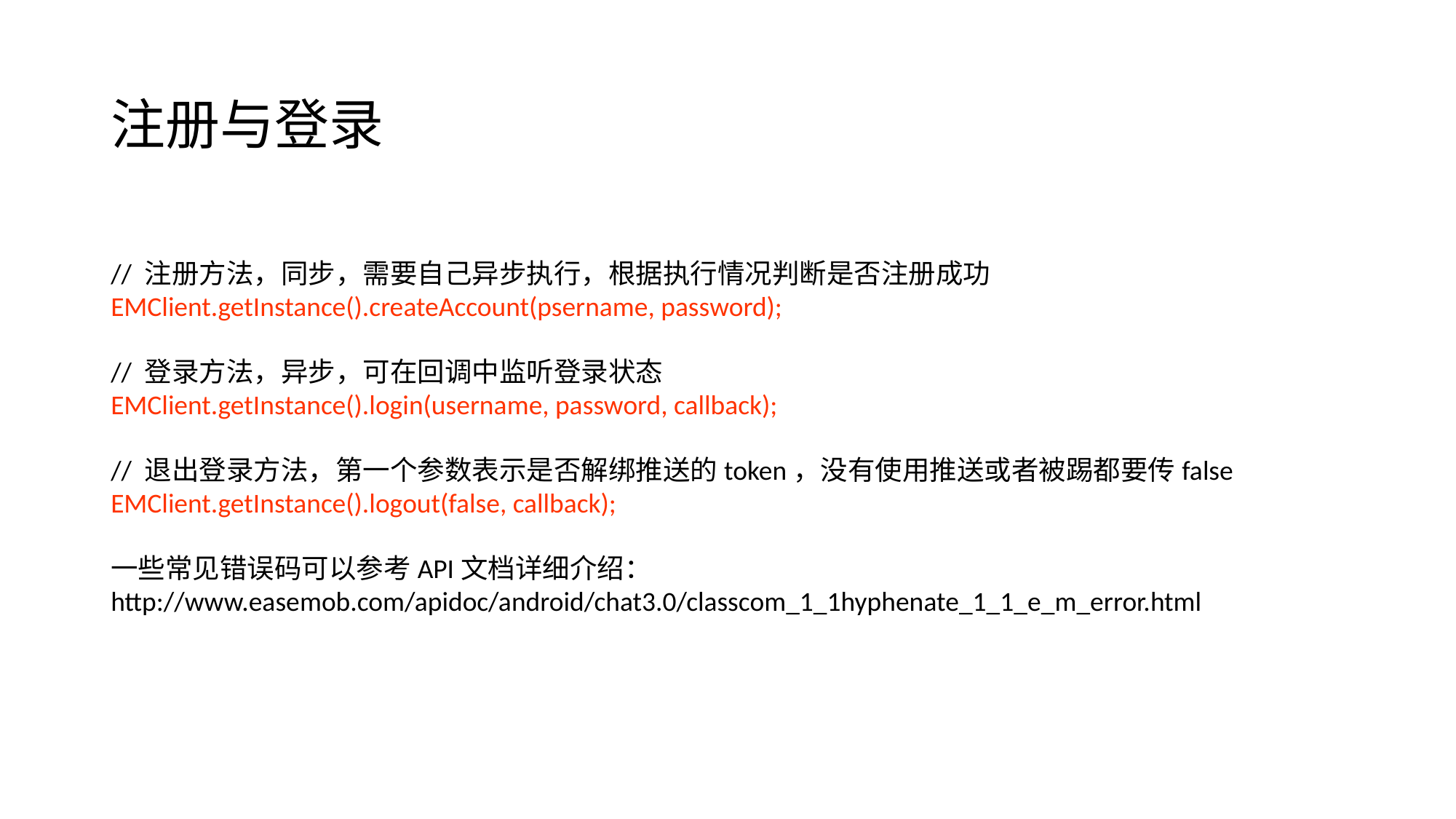

注册与登录

// 注册方法，同步，需要自己异步执行，根据执行情况判断是否注册成功
EMClient.getInstance().createAccount(psername, password);

// 登录方法，异步，可在回调中监听登录状态
EMClient.getInstance().login(username, password, callback);

// 退出登录方法，第一个参数表示是否解绑推送的token，没有使用推送或者被踢都要传false
EMClient.getInstance().logout(false, callback);

一些常见错误码可以参考API文档详细介绍：
http://www.easemob.com/apidoc/android/chat3.0/classcom_1_1hyphenate_1_1_e_m_error.html